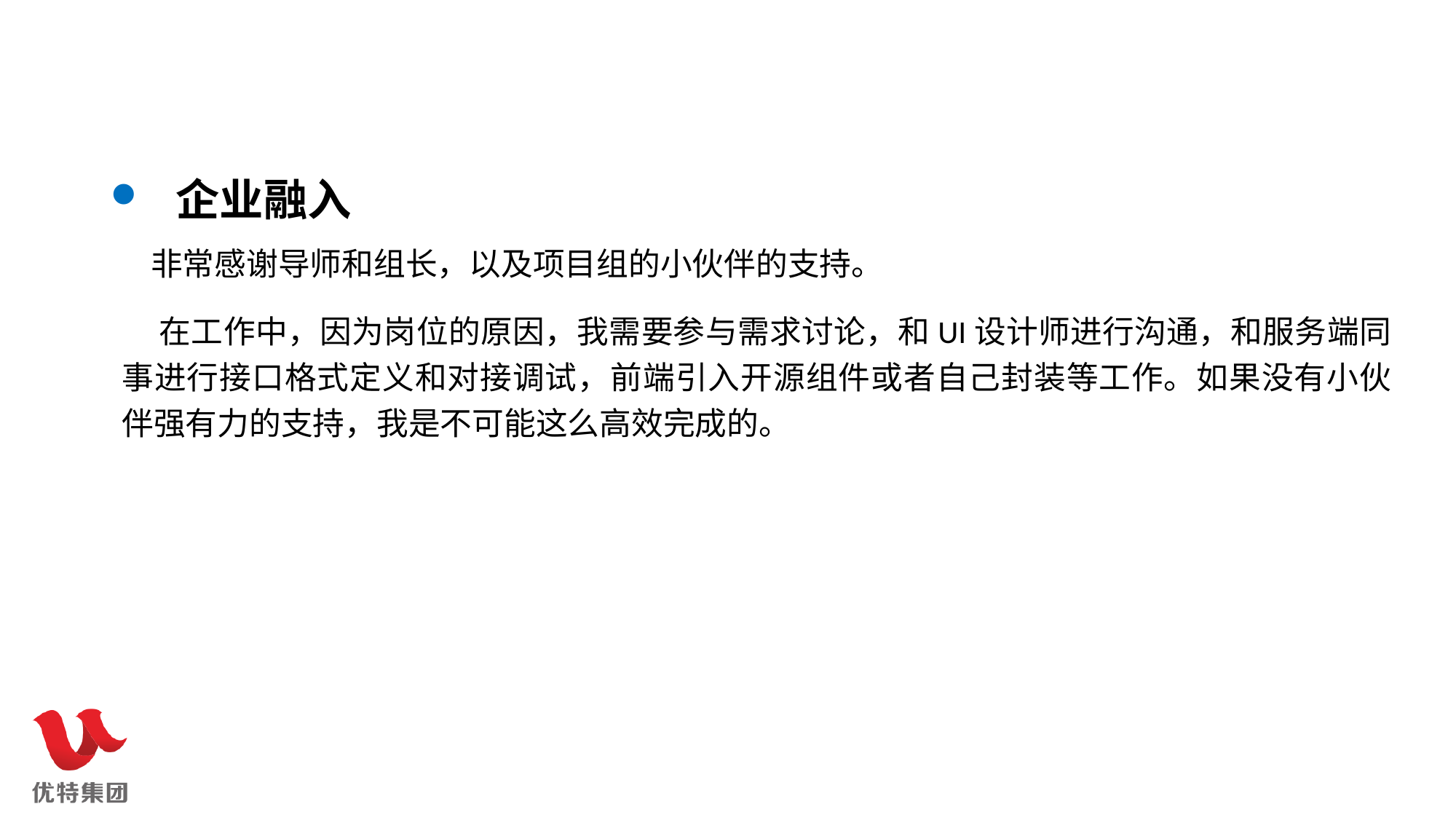

企业融入
   非常感谢导师和组长，以及项目组的小伙伴的支持。
    在工作中，因为岗位的原因，我需要参与需求讨论，和UI设计师进行沟通，和服务端同事进行接口格式定义和对接调试，前端引入开源组件或者自己封装等工作。如果没有小伙伴强有力的支持，我是不可能这么高效完成的。